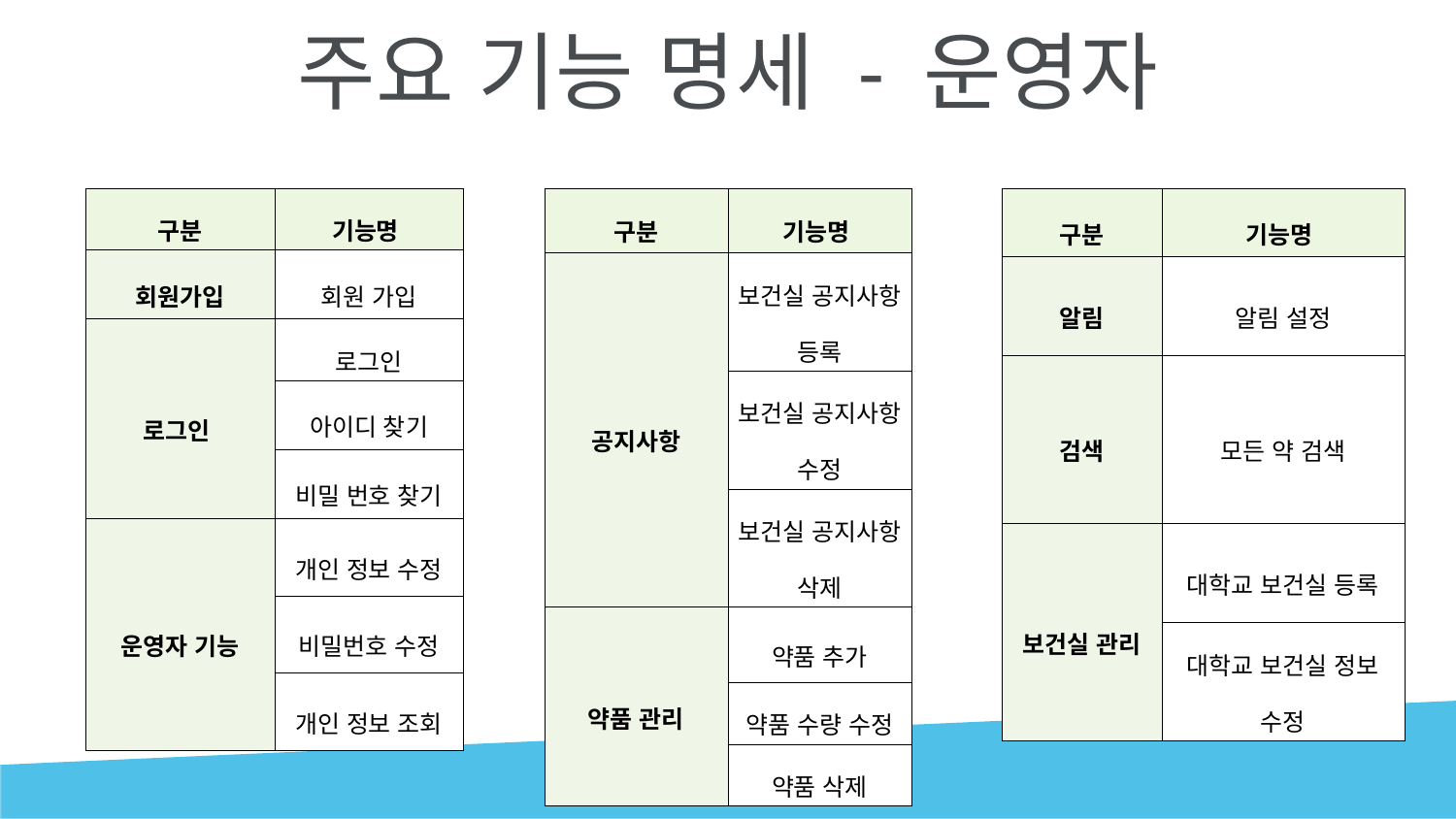

# 주요 기능 명세 - 운영자
| 구분 | 기능명 |
| --- | --- |
| 회원가입 | 회원 가입 |
| 로그인 | 로그인 |
|  | 아이디 찾기 |
|  | 비밀 번호 찾기 |
| 운영자 기능 | 개인 정보 수정 |
|  | 비밀번호 수정 |
|  | 개인 정보 조회 |
| 구분 | 기능명 |
| --- | --- |
| 알림 | 알림 설정 |
| 검색 | 모든 약 검색 |
| 보건실 관리 | 대학교 보건실 등록 |
|  | 대학교 보건실 정보 수정 |
| 구분 | 기능명 |
| --- | --- |
| 공지사항 | 보건실 공지사항 등록 |
|  | 보건실 공지사항 수정 |
|  | 보건실 공지사항 삭제 |
| 약품 관리 | 약품 추가 |
|  | 약품 수량 수정 |
|  | 약품 삭제 |